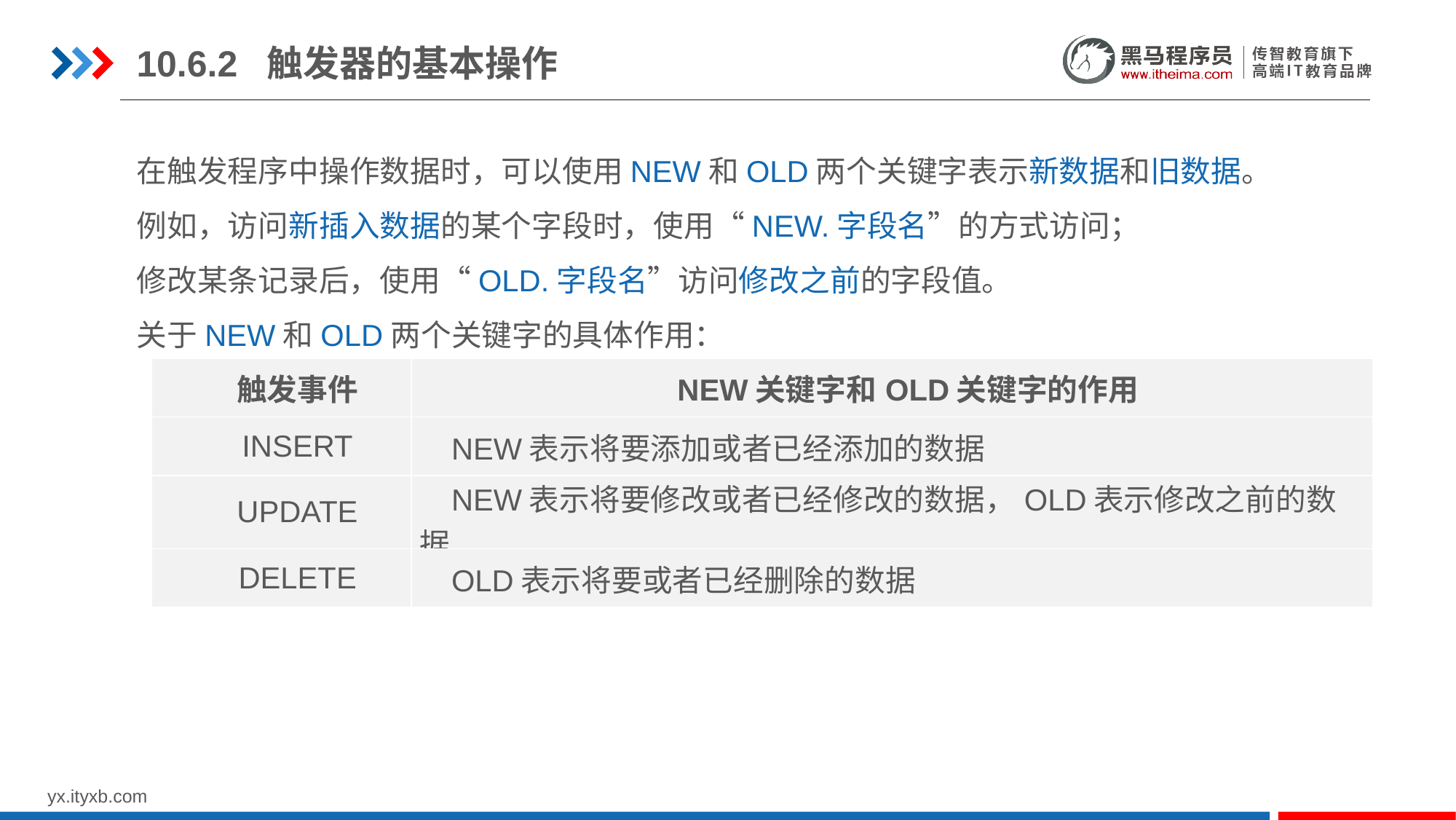

10.6.2  触发器的基本操作
在触发程序中操作数据时，可以使用NEW和OLD两个关键字表示新数据和旧数据。
例如，访问新插入数据的某个字段时，使用“NEW.字段名”的方式访问；
修改某条记录后，使用“OLD.字段名”访问修改之前的字段值。
关于NEW和OLD两个关键字的具体作用：
| 触发事件 | NEW关键字和OLD关键字的作用 |
| --- | --- |
| INSERT | NEW表示将要添加或者已经添加的数据 |
| UPDATE | NEW表示将要修改或者已经修改的数据，OLD表示修改之前的数据 |
| DELETE | OLD表示将要或者已经删除的数据 |